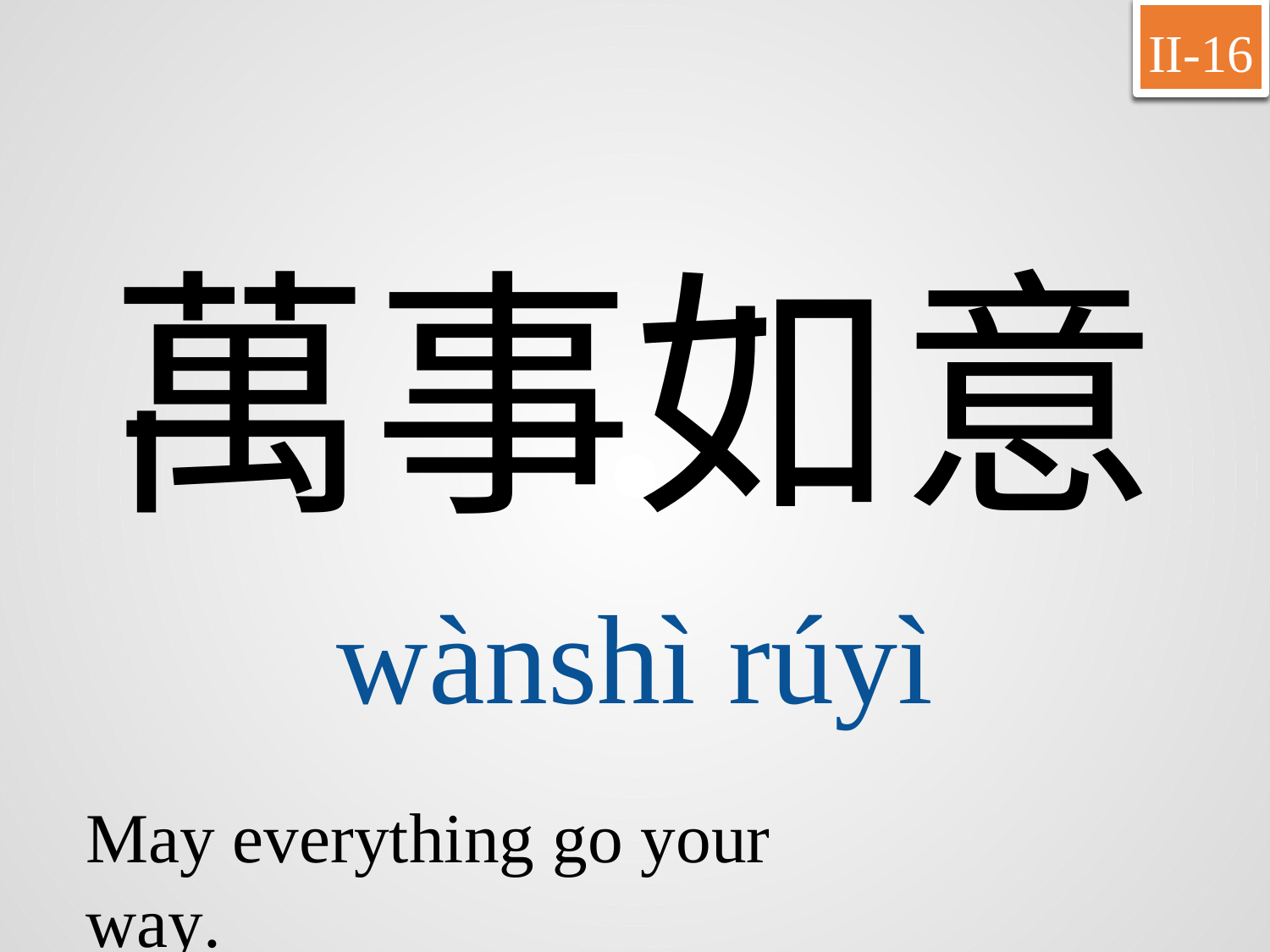

II-16
萬事如意
wànshì	rúyì
May everything go your way.